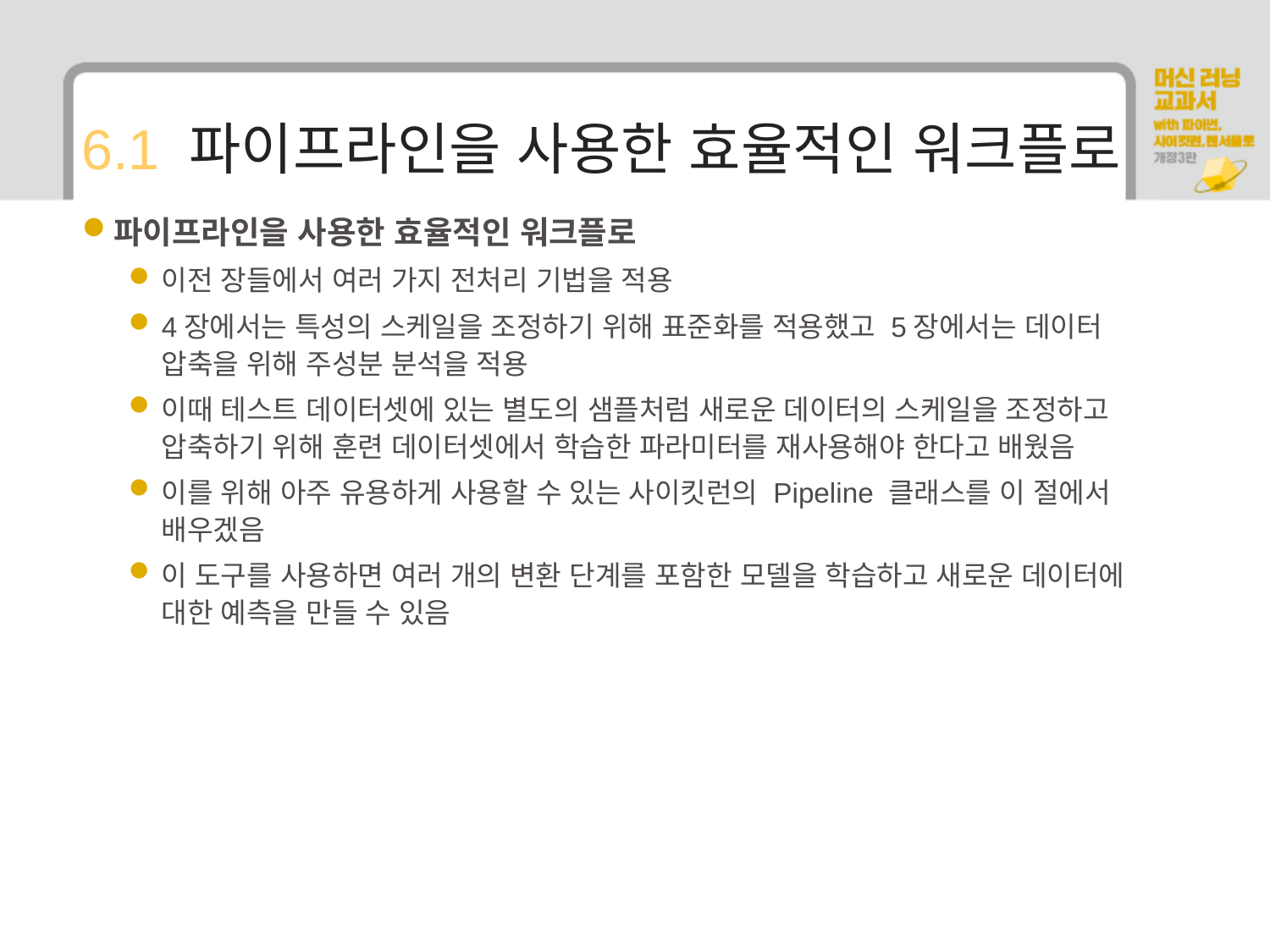

# 6.1 파이프라인을 사용한 효율적인 워크플로
파이프라인을 사용한 효율적인 워크플로
이전 장들에서 여러 가지 전처리 기법을 적용
4장에서는 특성의 스케일을 조정하기 위해 표준화를 적용했고 5장에서는 데이터 압축을 위해 주성분 분석을 적용
이때 테스트 데이터셋에 있는 별도의 샘플처럼 새로운 데이터의 스케일을 조정하고 압축하기 위해 훈련 데이터셋에서 학습한 파라미터를 재사용해야 한다고 배웠음
이를 위해 아주 유용하게 사용할 수 있는 사이킷런의 Pipeline 클래스를 이 절에서 배우겠음
이 도구를 사용하면 여러 개의 변환 단계를 포함한 모델을 학습하고 새로운 데이터에 대한 예측을 만들 수 있음